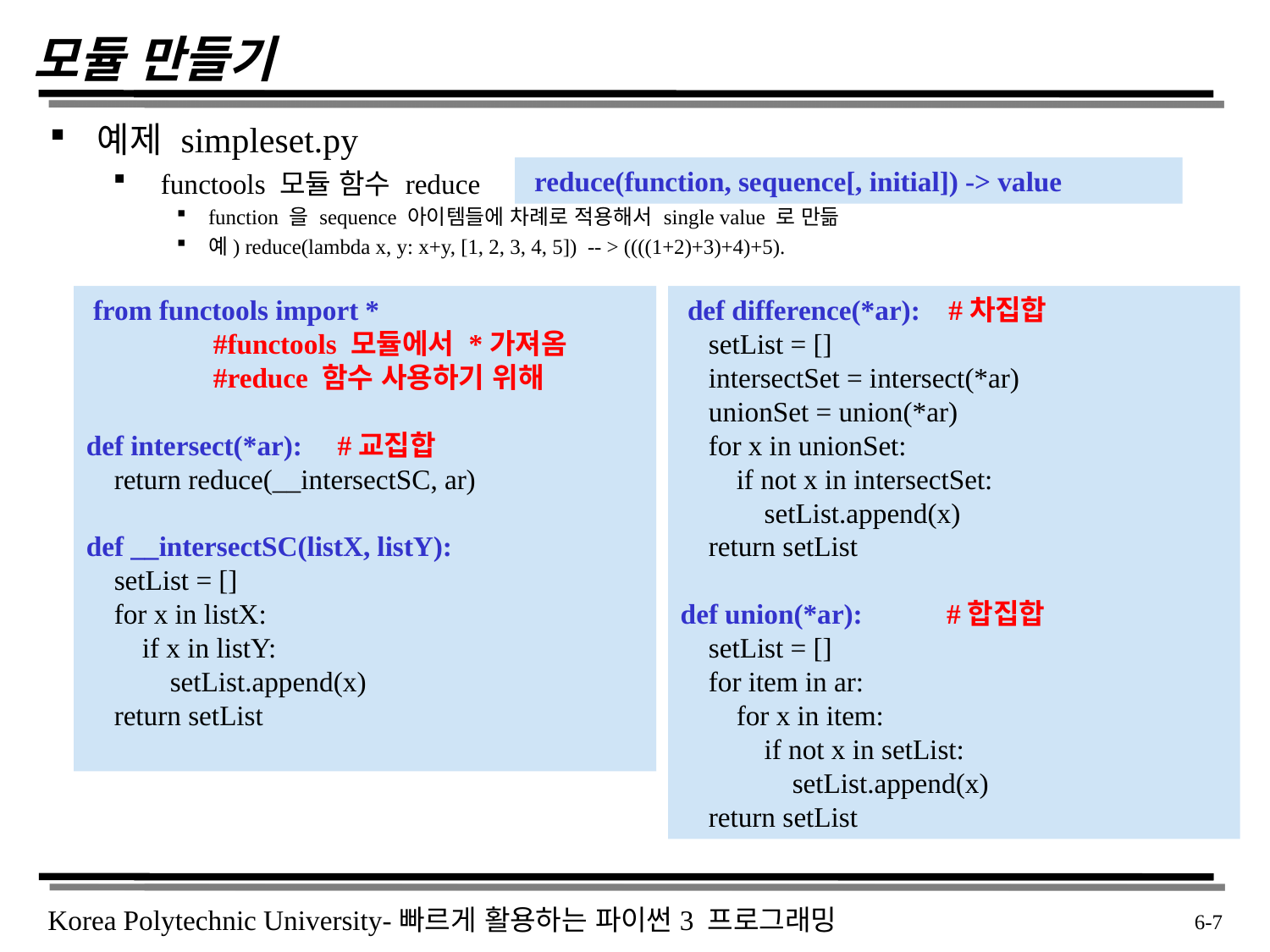

# 모듈 만들기
예제 simpleset.py
functools 모듈 함수 reduce
function 을 sequence 아이템들에 차례로 적용해서 single value 로 만듦
예) reduce(lambda x, y: x+y, [1, 2, 3, 4, 5])  -- > ((((1+2)+3)+4)+5).
 reduce(function, sequence[, initial]) -> value

 from functools import *
	#functools 모듈에서 *가져옴
           	#reduce 함수 사용하기 위해

def intersect(*ar):     #교집합
    return reduce(__intersectSC, ar)

def __intersectSC(listX, listY):
    setList = []
    for x in listX:
        if x in listY:
            setList.append(x)
    return setList

 def difference(*ar):    #차집합
    setList = []
    intersectSet = intersect(*ar)
    unionSet = union(*ar)
    for x in unionSet:
        if not x in intersectSet:
            setList.append(x)
    return setList

def union(*ar):            #합집합
    setList = []
    for item in ar:
        for x in item:
            if not x in setList:
                setList.append(x)
    return setList
 6-7